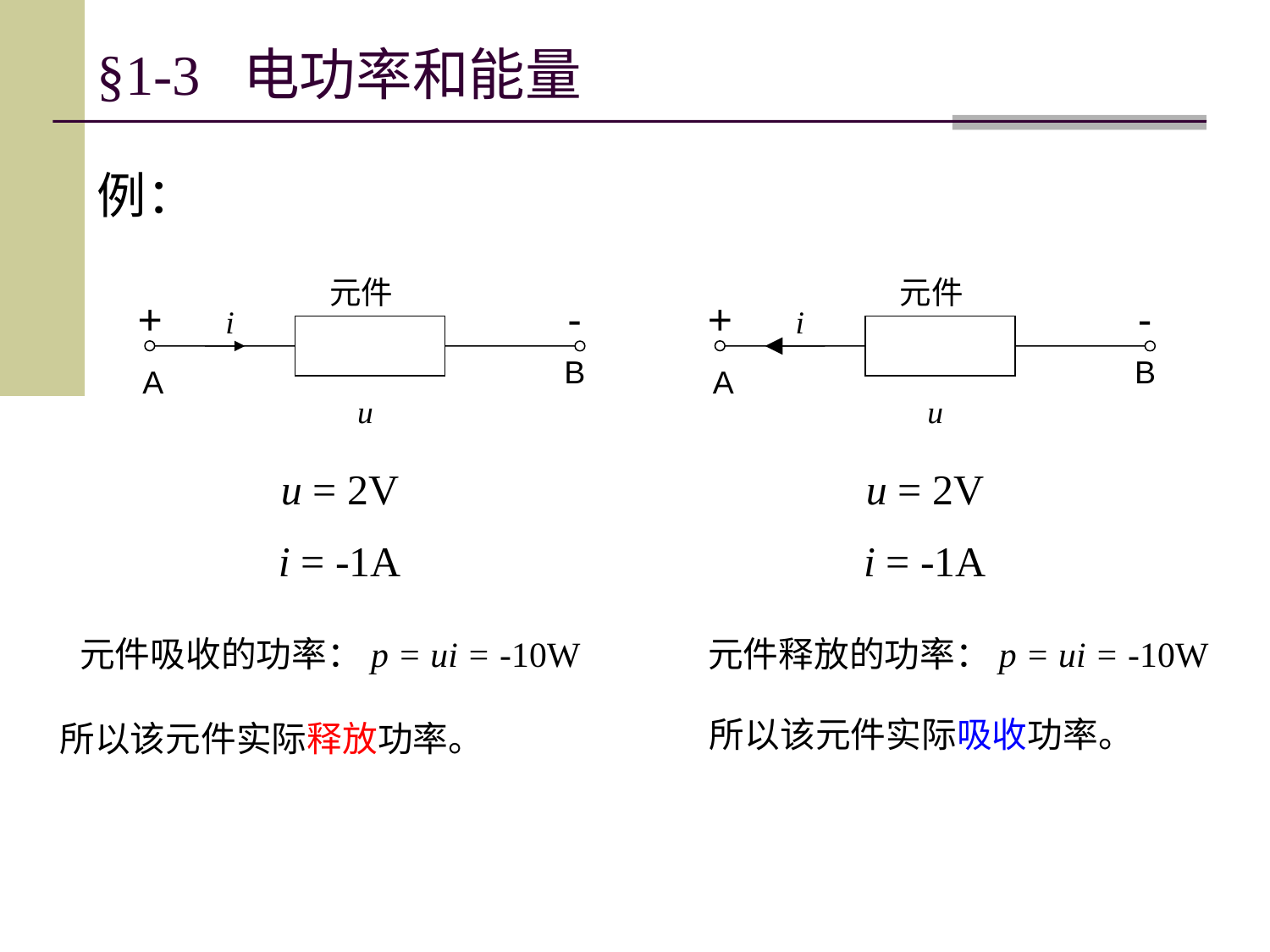

# §1-3  电功率和能量
例：
元件
+
-
i

B
A
u

元件
+
-
i

B
A
u

u = 2V
i = -1A
u = 2V
i = -1A

元件吸收的功率：p = ui = -10W
元件释放的功率：p = ui = -10W
所以该元件实际吸收功率。
所以该元件实际释放功率。